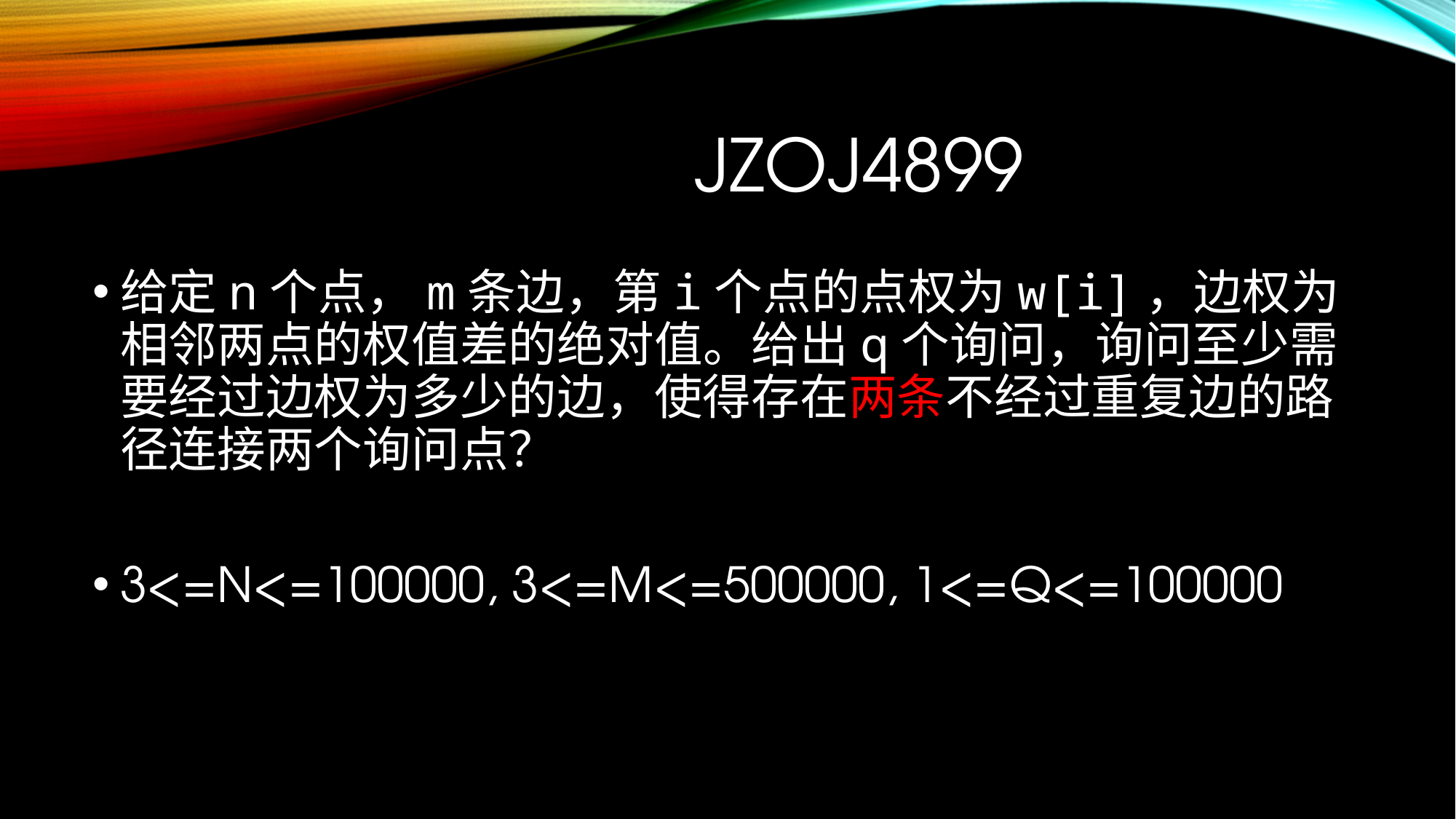

# jzoj4899
给定n个点，m条边，第i个点的点权为w[i]，边权为相邻两点的权值差的绝对值。给出q个询问，询问至少需要经过边权为多少的边，使得存在两条不经过重复边的路径连接两个询问点？

3<=N<=100000, 3<=M<=500000, 1<=Q<=100000